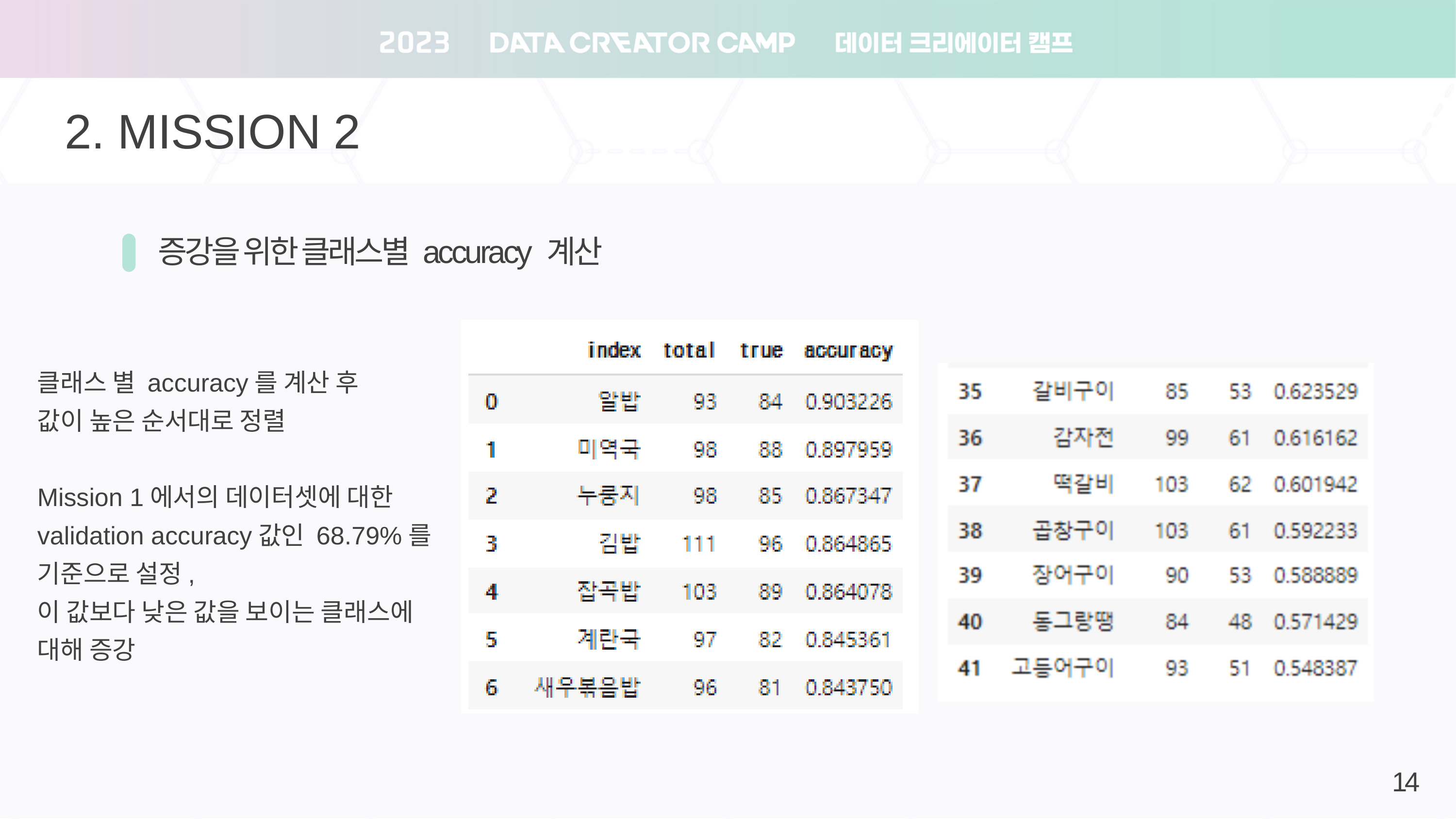

2. MISSION 2

증강을 위한 클래스별 accuracy 계산

클래스 별 accuracy를 계산 후
값이 높은 순서대로 정렬

Mission 1에서의 데이터셋에 대한 validation accuracy값인 68.79%를
기준으로 설정,
이 값보다 낮은 값을 보이는 클래스에 대해 증강

14